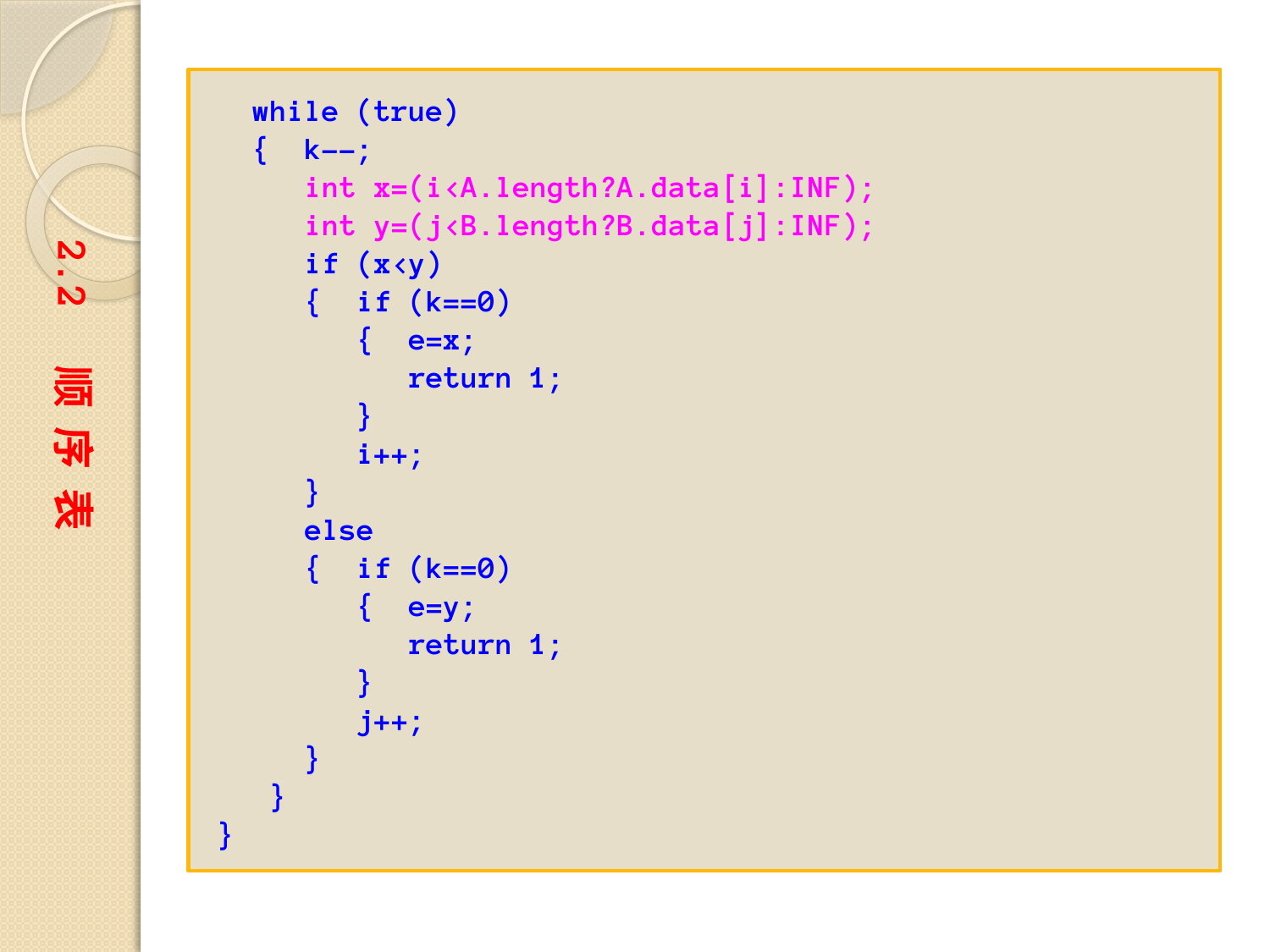

while (true)
  {  k--;
     int x=(i<A.length?A.data[i]:INF);
     int y=(j<B.length?B.data[j]:INF);
     if (x<y)
     {  if (k==0)
        {  e=x;
           return 1;
        }
        i++;
     }
     else
     {  if (k==0)
        {  e=y;
           return 1;
        }
        j++;
     }
   }
}
2.2  顺  序  表